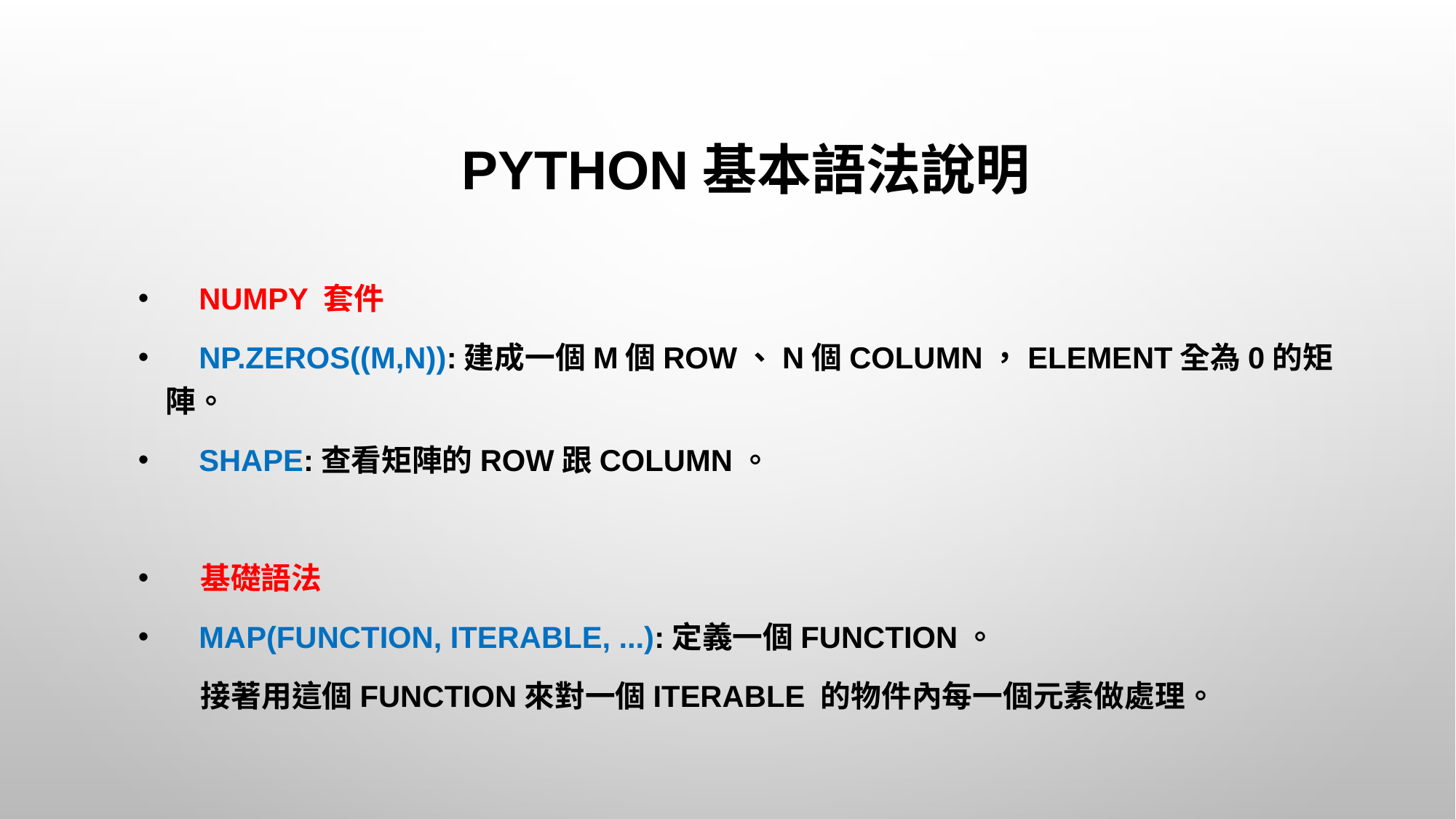

Python基本語法說明
    numpy 套件
    np.zeros((m,n)):建成一個m個row、n個column，element全為0的矩陣。
    shape:查看矩陣的row跟column。

    基礎語法
    map(function, iterable, ...):定義一個function。
        接著用這個function來對一個iterable 的物件內每一個元素做處理。